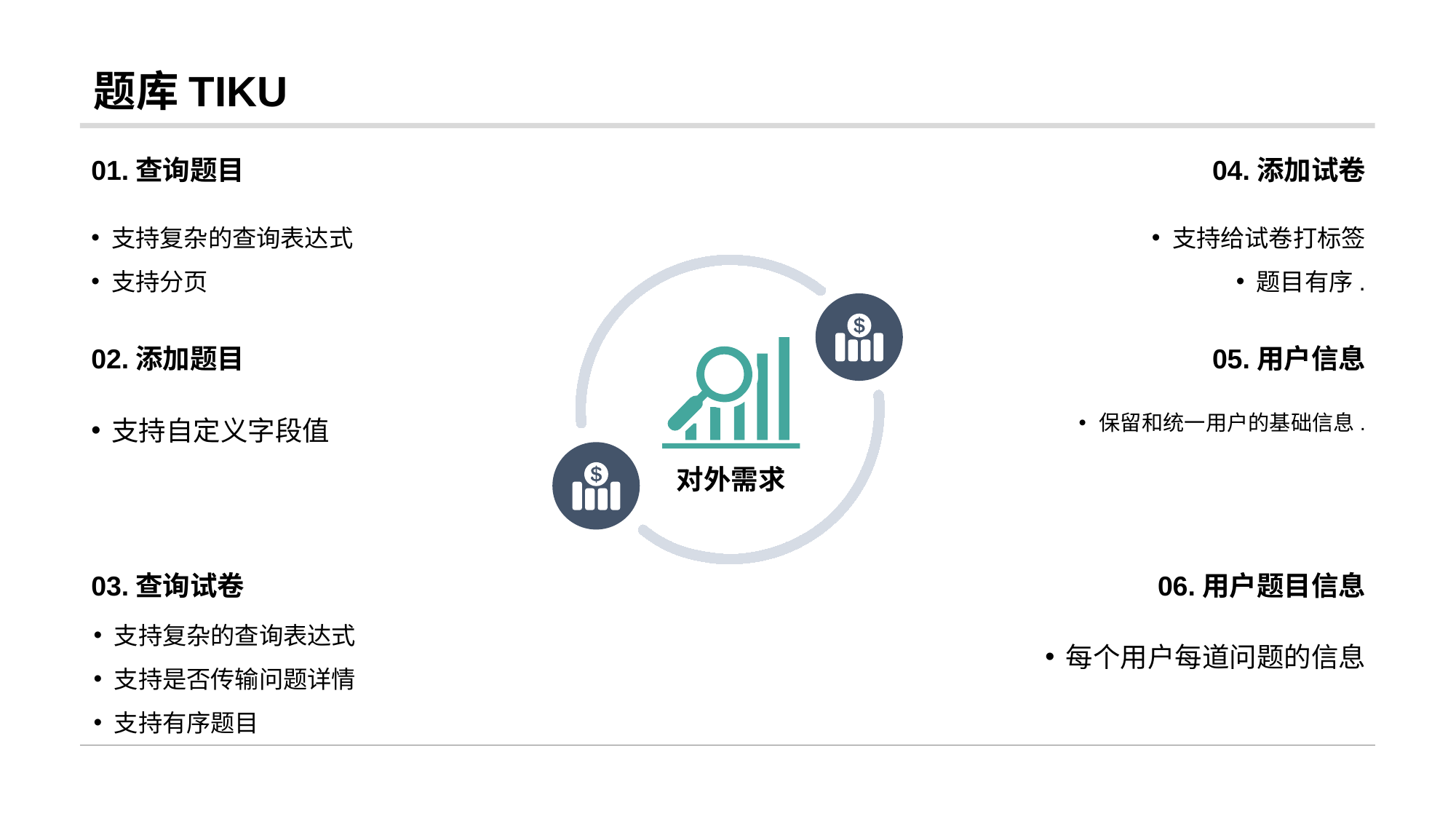

# 题库TIKU
01.查询题目
04.添加试卷
支持复杂的查询表达式
支持分页
支持给试卷打标签
题目有序.

02.添加题目
05.用户信息

支持自定义字段值

保留和统一用户的基础信息.

对外需求

03.查询试卷
06.用户题目信息
支持复杂的查询表达式
支持是否传输问题详情
支持有序题目
每个用户每道问题的信息
8